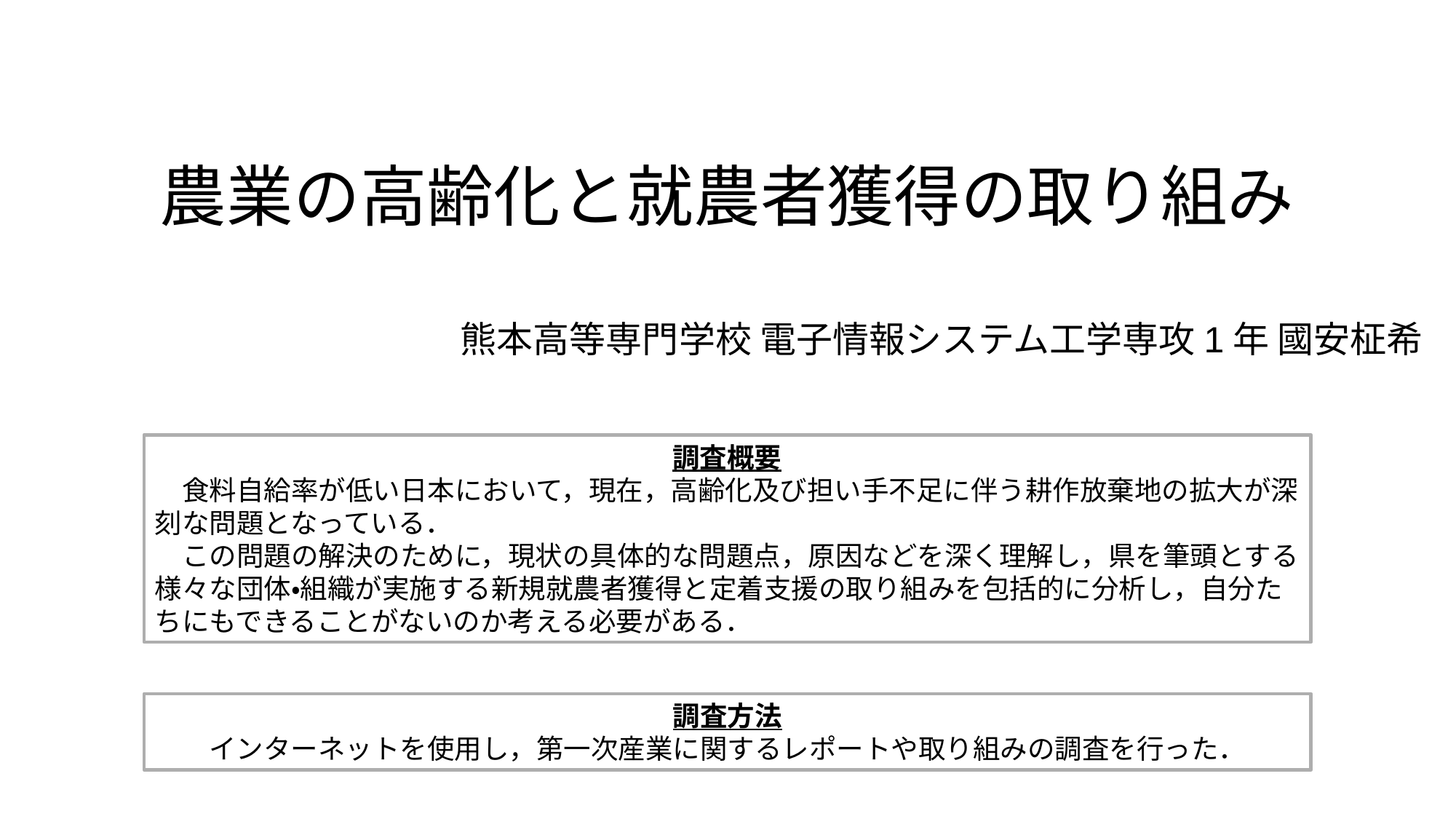

農業の高齢化と就農者獲得の取り組み
熊本高等専門学校 電子情報システム工学専攻1年 國安柾希
調査概要
　食料自給率が低い日本において，現在，高齢化及び担い手不足に伴う耕作放棄地の拡大が深刻な問題となっている．
　この問題の解決のために，現状の具体的な問題点，原因などを深く理解し，県を筆頭とする様々な団体・組織が実施する新規就農者獲得と定着支援の取り組みを包括的に分析し，自分たちにもできることがないのか考える必要がある．
調査方法
インターネットを使用し，第一次産業に関するレポートや取り組みの調査を行った．